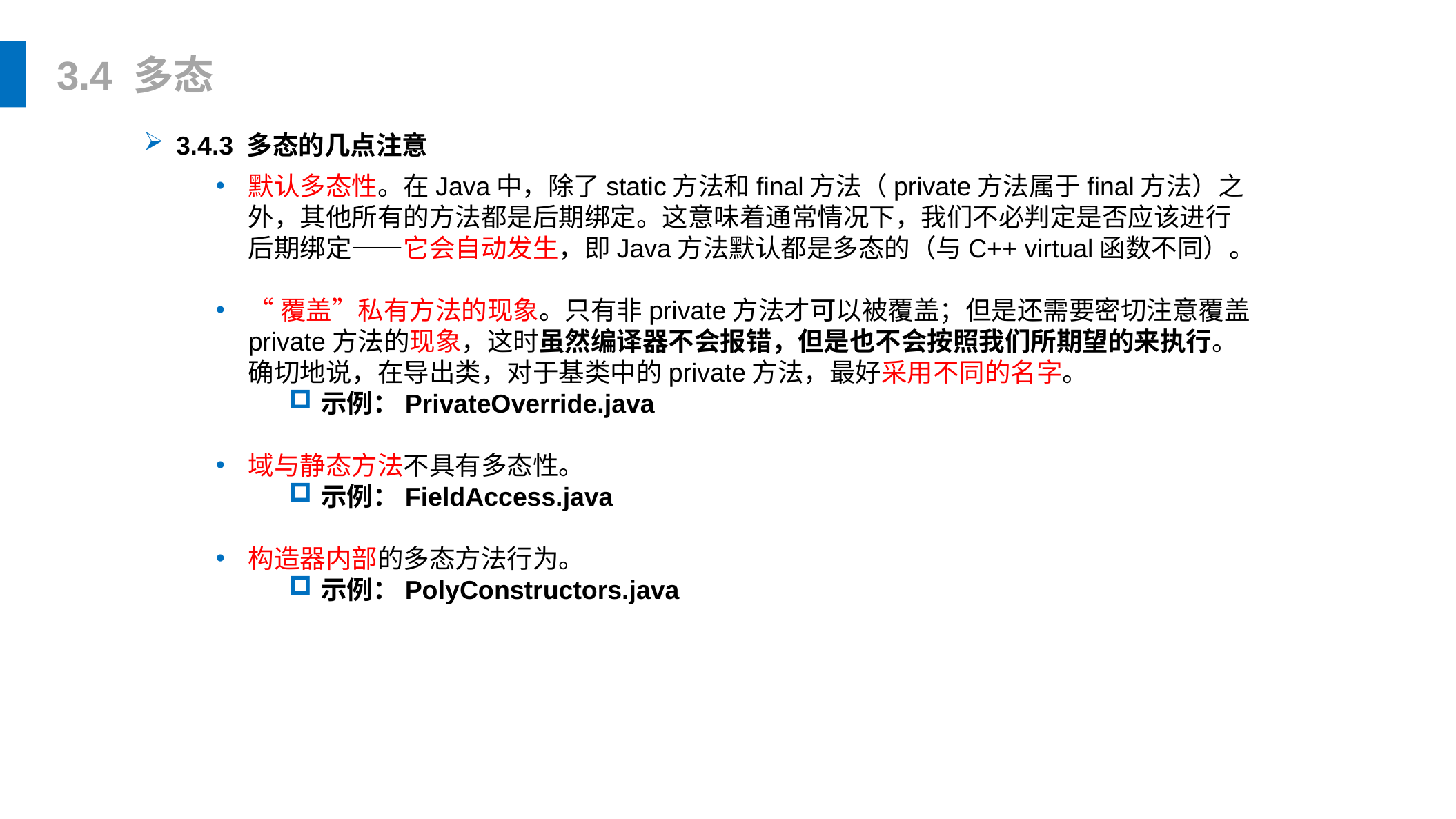

3.4 多态
3.4.3 多态的几点注意
默认多态性。在Java中，除了static方法和final方法（private方法属于final方法）之外，其他所有的方法都是后期绑定。这意味着通常情况下，我们不必判定是否应该进行后期绑定——它会自动发生，即Java方法默认都是多态的（与C++ virtual函数不同）。

“覆盖”私有方法的现象。只有非private方法才可以被覆盖；但是还需要密切注意覆盖private方法的现象，这时虽然编译器不会报错，但是也不会按照我们所期望的来执行。确切地说，在导出类，对于基类中的private方法，最好采用不同的名字。
示例：PrivateOverride.java

域与静态方法不具有多态性。
示例：FieldAccess.java

构造器内部的多态方法行为。
示例：PolyConstructors.java